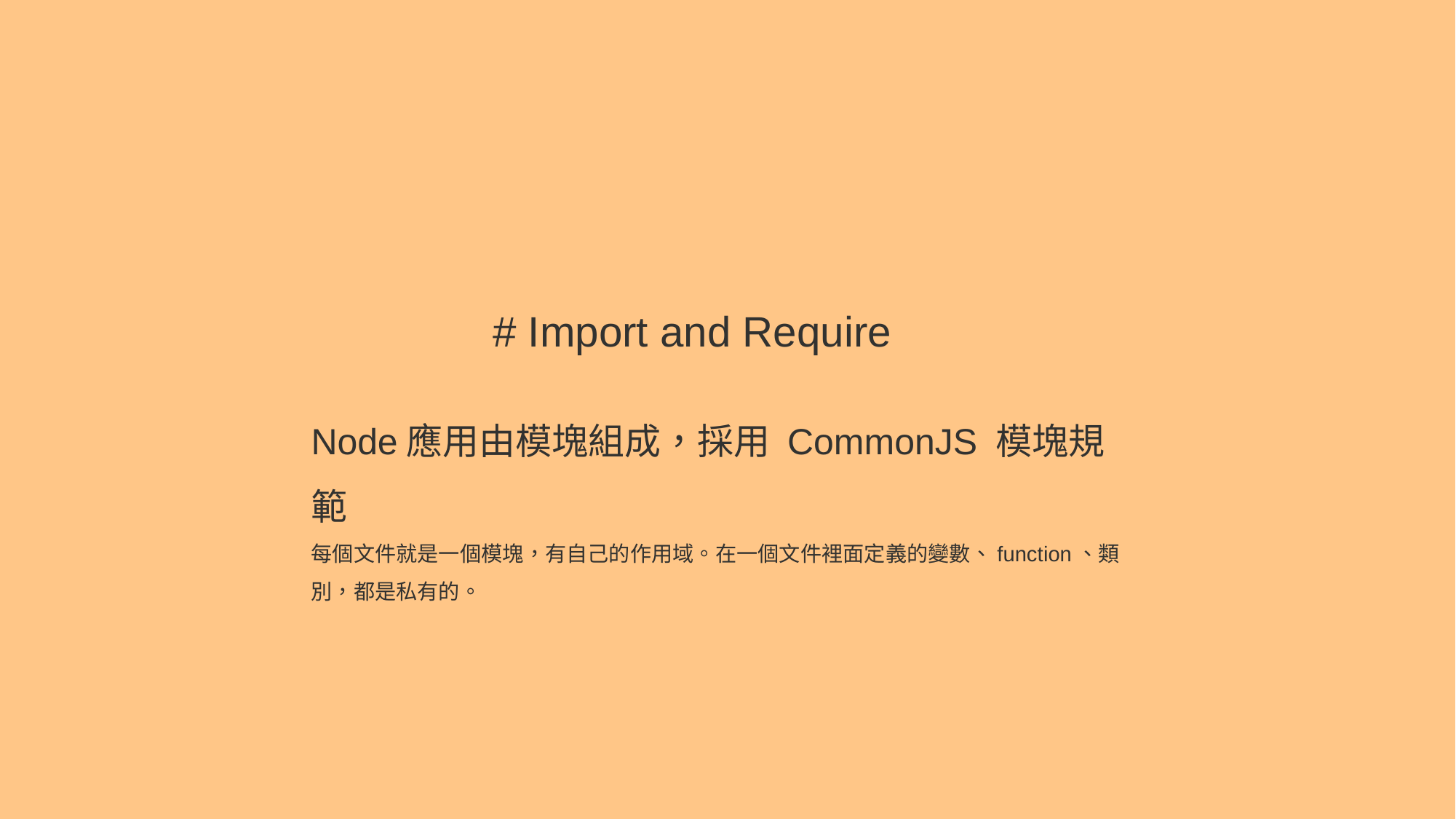

# Import and Require
Node應用由模塊組成，採用 CommonJS 模塊規範
每個文件就是一個模塊，有自己的作用域。在一個文件裡面定義的變數、function、類別，都是私有的。